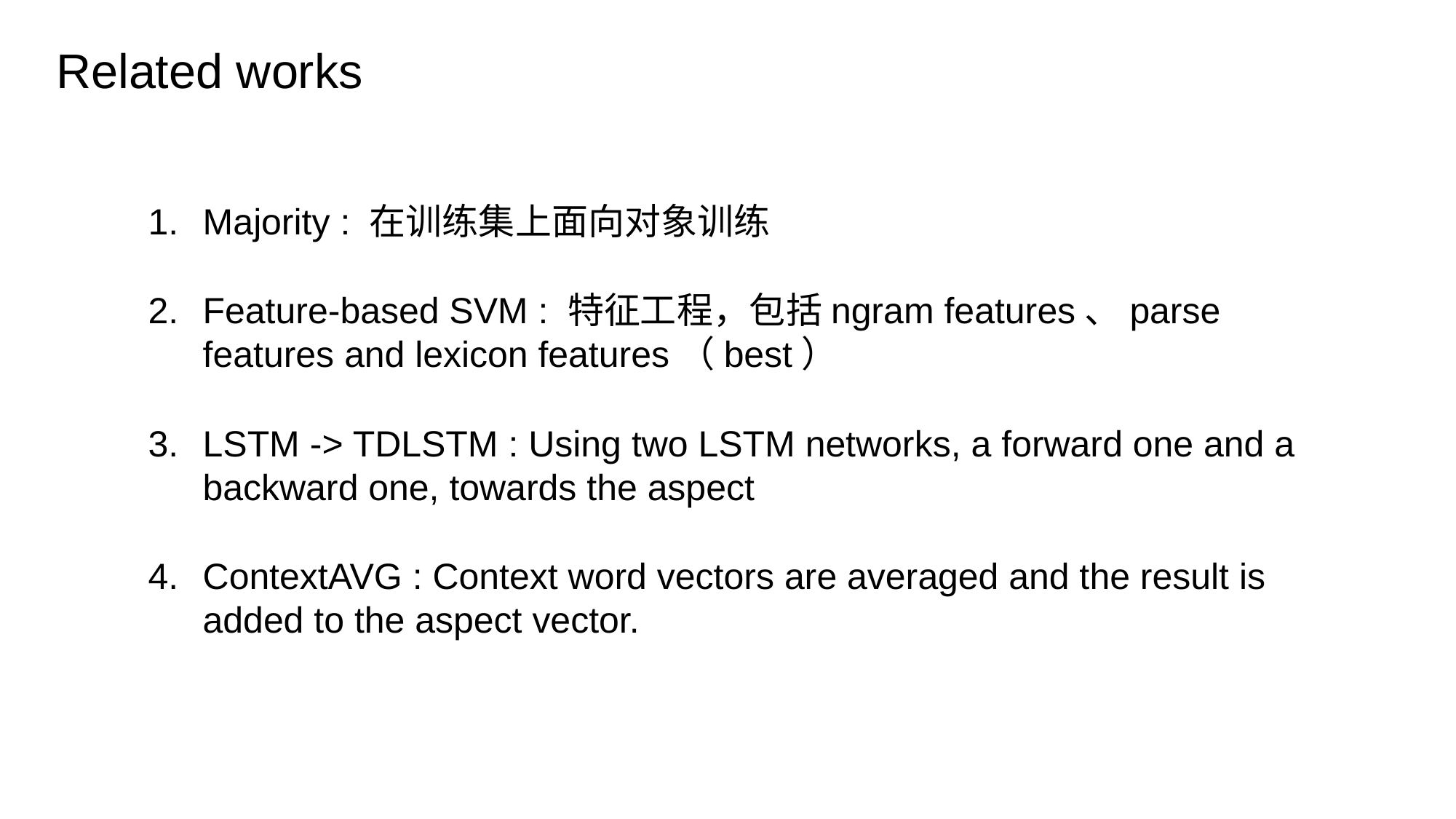

Related works
Majority : 在训练集上面向对象训练
Feature-based SVM : 特征工程，包括ngram features、parse features and lexicon features（best）
LSTM -> TDLSTM : Using two LSTM networks, a forward one and a backward one, towards the aspect
ContextAVG : Context word vectors are averaged and the result is added to the aspect vector.